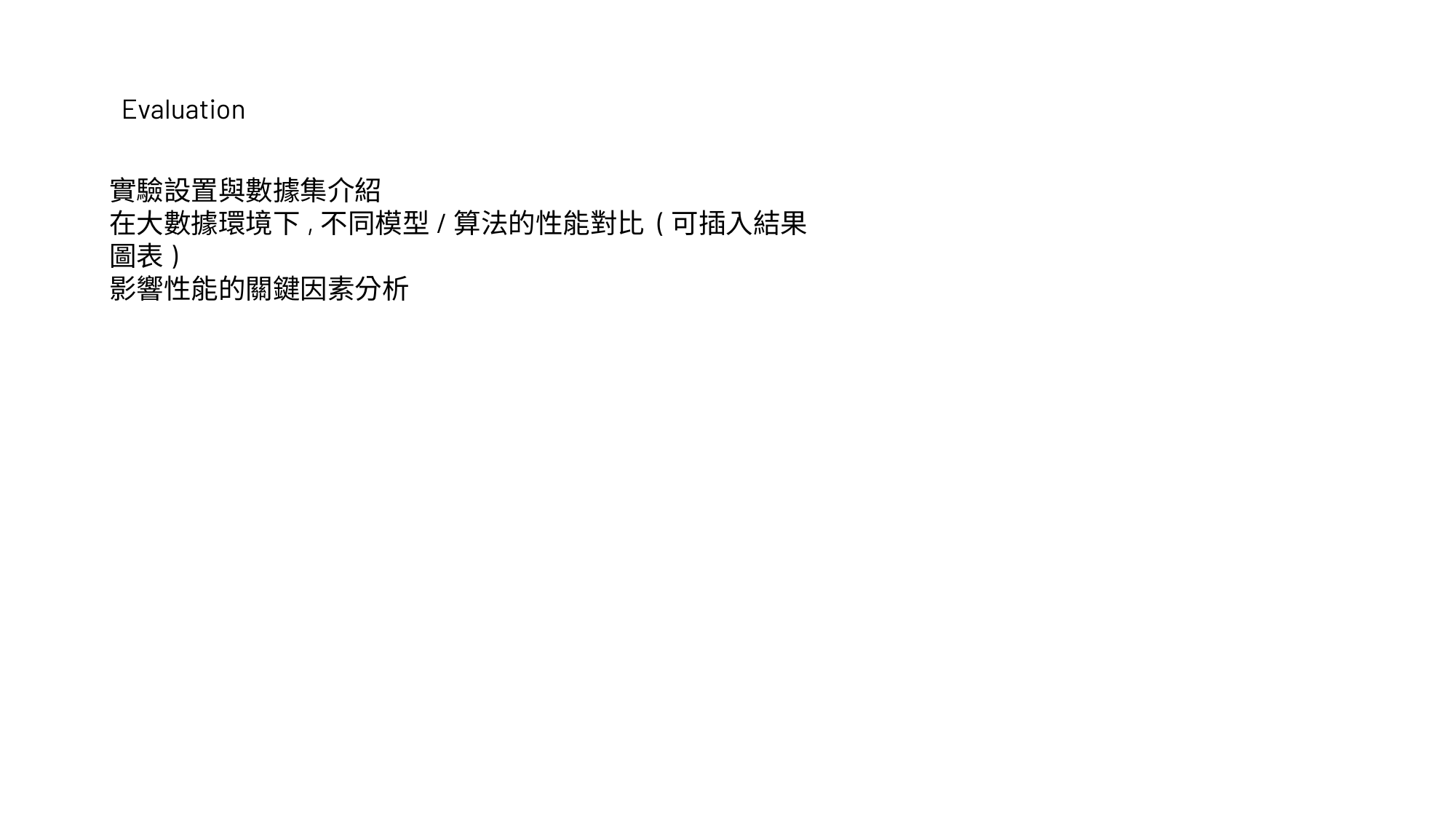

Evaluation
實驗設置與數據集介紹
在大數據環境下,不同模型/算法的性能對比 (可插入結果圖表)
影響性能的關鍵因素分析